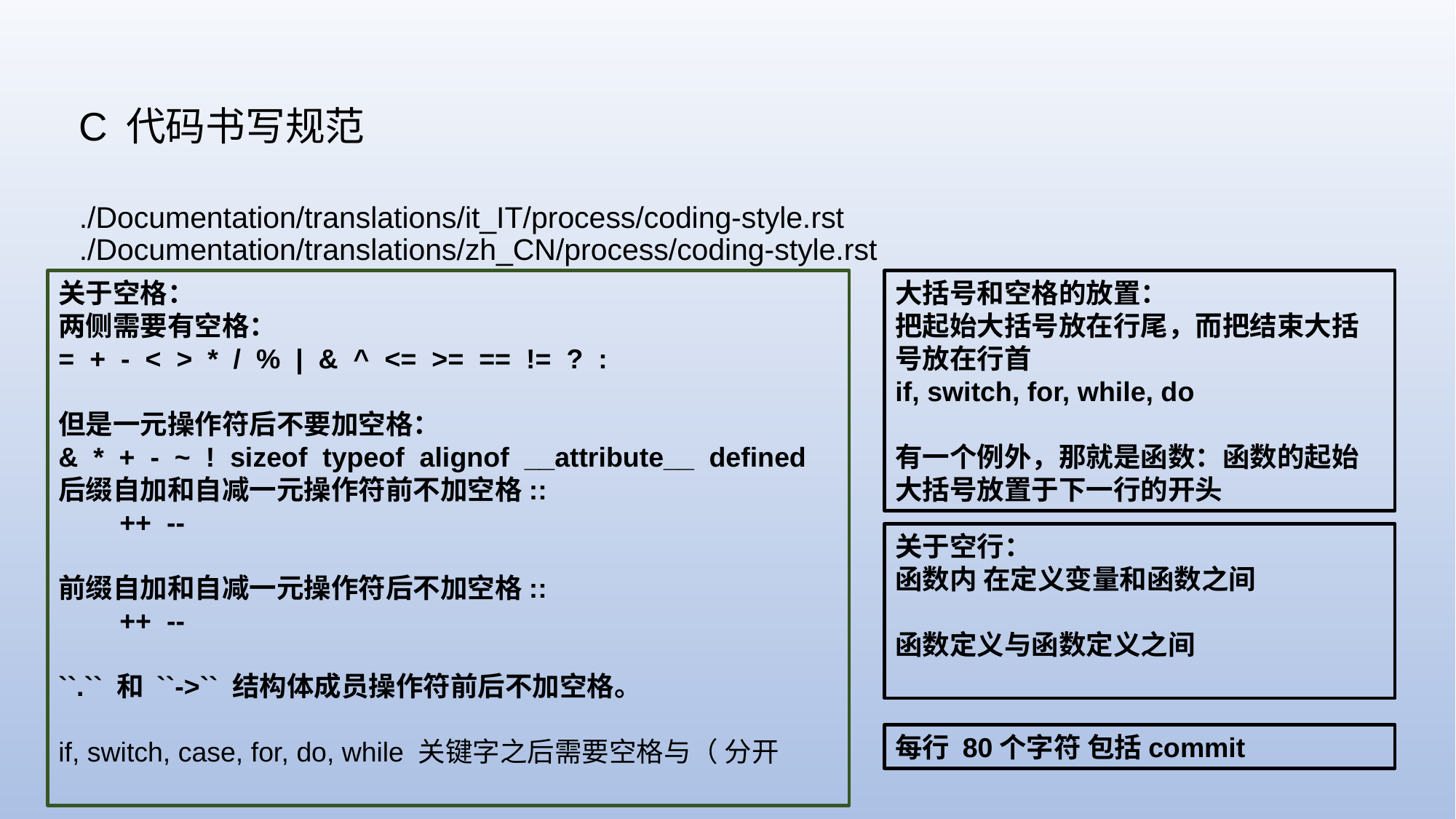

# C 代码书写规范 ./Documentation/translations/it_IT/process/coding-style.rst ./Documentation/translations/zh_CN/process/coding-style.rst
关于空格：
两侧需要有空格：
=  +  -  <  >  *  /  %  |  &  ^  <=  >=  ==  !=  ?  :

但是一元操作符后不要加空格：
&  *  +  -  ~  !  sizeof  typeof  alignof  __attribute__  defined
后缀自加和自减一元操作符前不加空格::
        ++  --

前缀自加和自减一元操作符后不加空格::
        ++  --

``.`` 和 ``->`` 结构体成员操作符前后不加空格。

if, switch, case, for, do, while 关键字之后需要空格与（ 分开

大括号和空格的放置：
把起始大括号放在行尾，而把结束大括号放在行首
if, switch, for, while, do

有一个例外，那就是函数：函数的起始大括号放置于下一行的开头
关于空行：
函数内 在定义变量和函数之间

函数定义与函数定义之间

每行 80个字符 包括commit